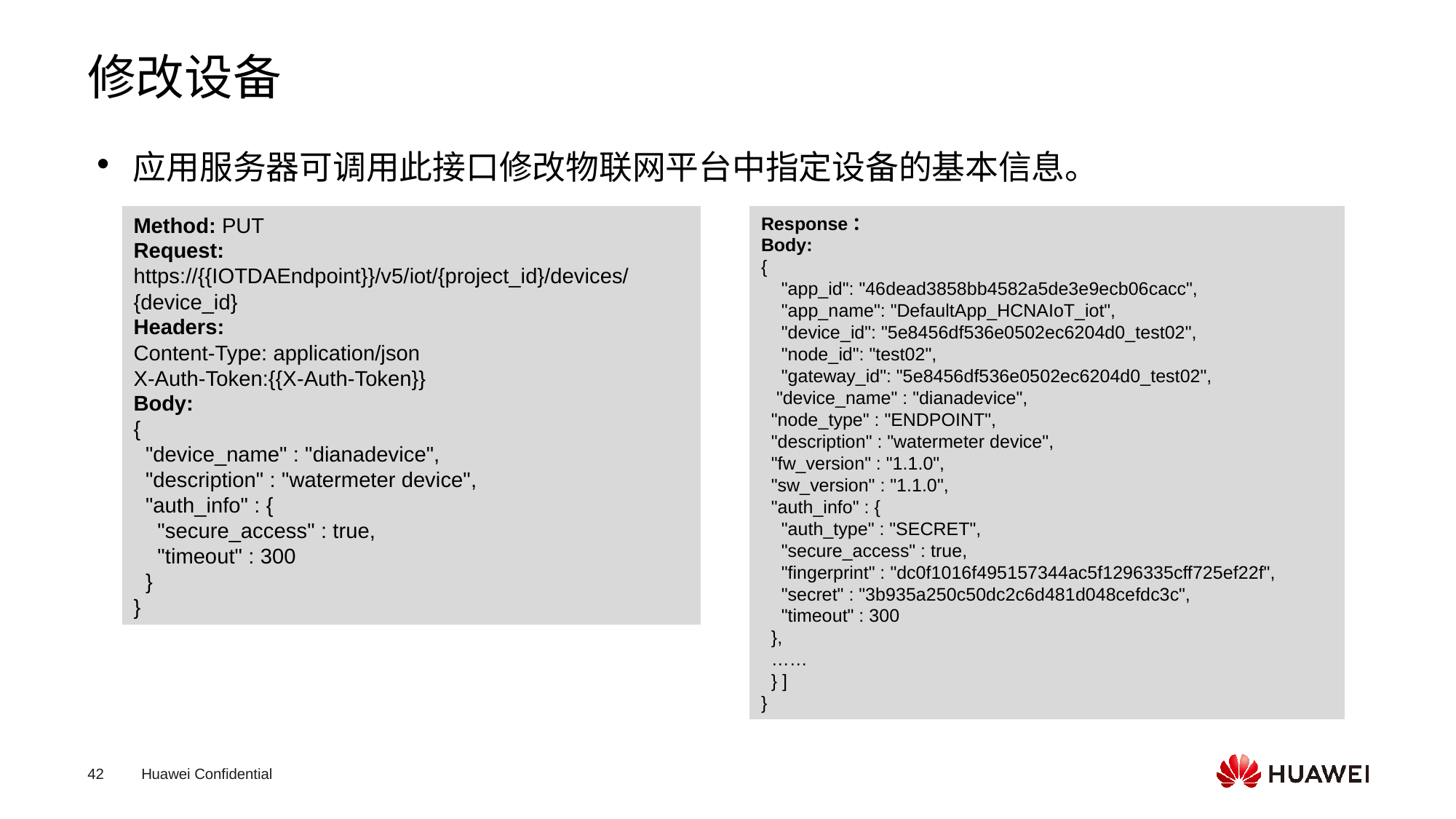

# 修改设备
应用服务器可调用此接口修改物联网平台中指定设备的基本信息。

Response：
Body:
{
    "app_id": "46dead3858bb4582a5de3e9ecb06cacc",
    "app_name": "DefaultApp_HCNAIoT_iot",
    "device_id": "5e8456df536e0502ec6204d0_test02",
    "node_id": "test02",
    "gateway_id": "5e8456df536e0502ec6204d0_test02",
   "device_name" : "dianadevice",
  "node_type" : "ENDPOINT",
  "description" : "watermeter device",
  "fw_version" : "1.1.0",
  "sw_version" : "1.1.0",
  "auth_info" : {
    "auth_type" : "SECRET",
    "secure_access" : true,
    "fingerprint" : "dc0f1016f495157344ac5f1296335cff725ef22f",
    "secret" : "3b935a250c50dc2c6d481d048cefdc3c",
    "timeout" : 300
  },
  ……
  } ]
}
Method: PUT
Request:
https://{{IOTDAEndpoint}}/v5/iot/{project_id}/devices/{device_id}
Headers:
Content-Type: application/json
X-Auth-Token:{{X-Auth-Token}}
Body:
{
  "device_name" : "dianadevice",
  "description" : "watermeter device",
  "auth_info" : {
    "secure_access" : true,
    "timeout" : 300
  }
}